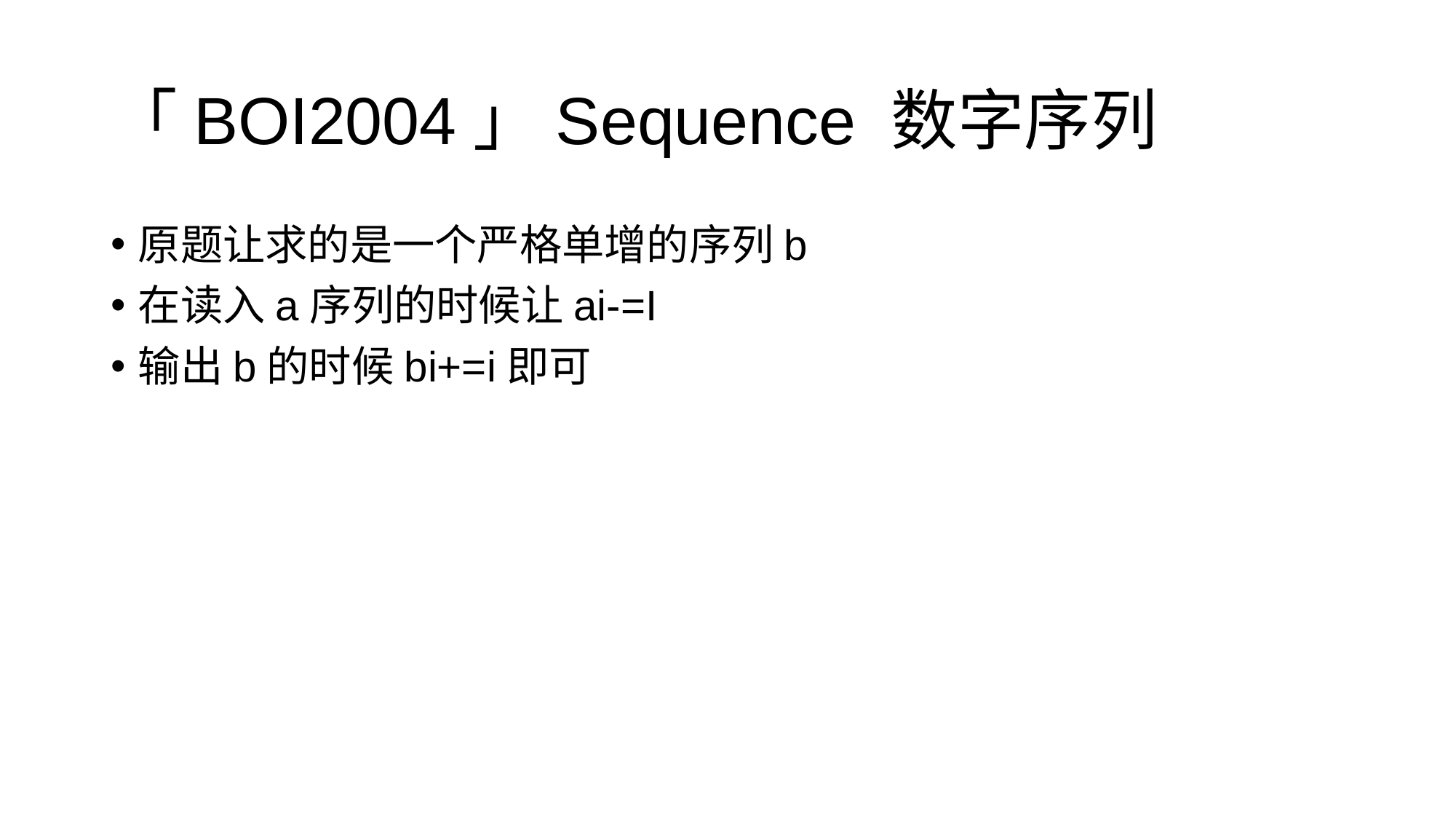

# 「BOI2004」Sequence 数字序列
原题让求的是一个严格单增的序列b
在读入a序列的时候让ai-=I
输出b的时候bi+=i即可